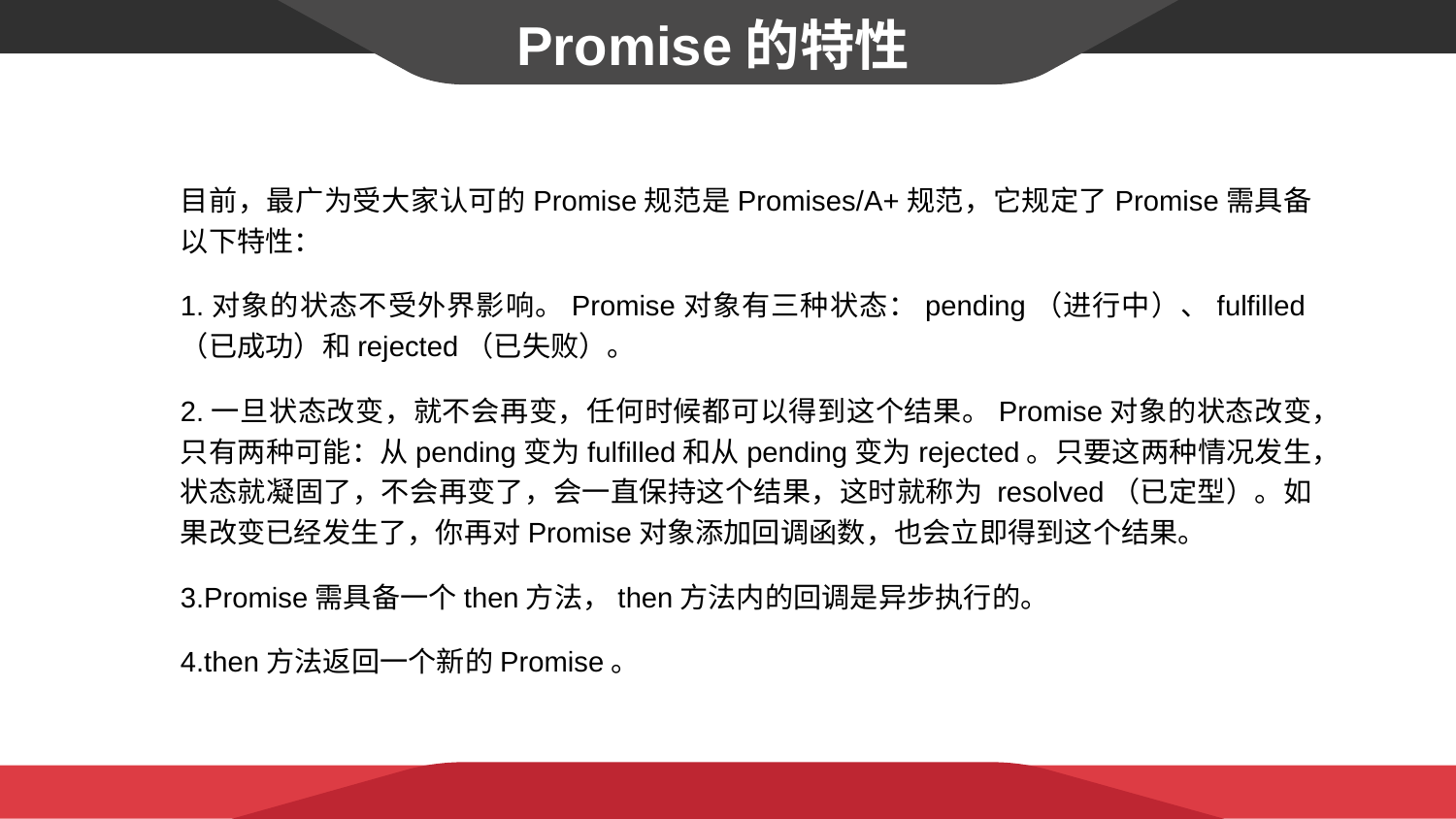

Promise的特性
目前，最广为受大家认可的Promise规范是Promises/A+规范，它规定了Promise需具备以下特性：
1.对象的状态不受外界影响。Promise对象有三种状态：pending（进行中）、fulfilled（已成功）和rejected（已失败）。
2.一旦状态改变，就不会再变，任何时候都可以得到这个结果。Promise对象的状态改变，只有两种可能：从pending变为fulfilled和从pending变为rejected。只要这两种情况发生，状态就凝固了，不会再变了，会一直保持这个结果，这时就称为 resolved（已定型）。如果改变已经发生了，你再对Promise对象添加回调函数，也会立即得到这个结果。
3.Promise需具备一个then方法，then方法内的回调是异步执行的。
4.then方法返回一个新的Promise。